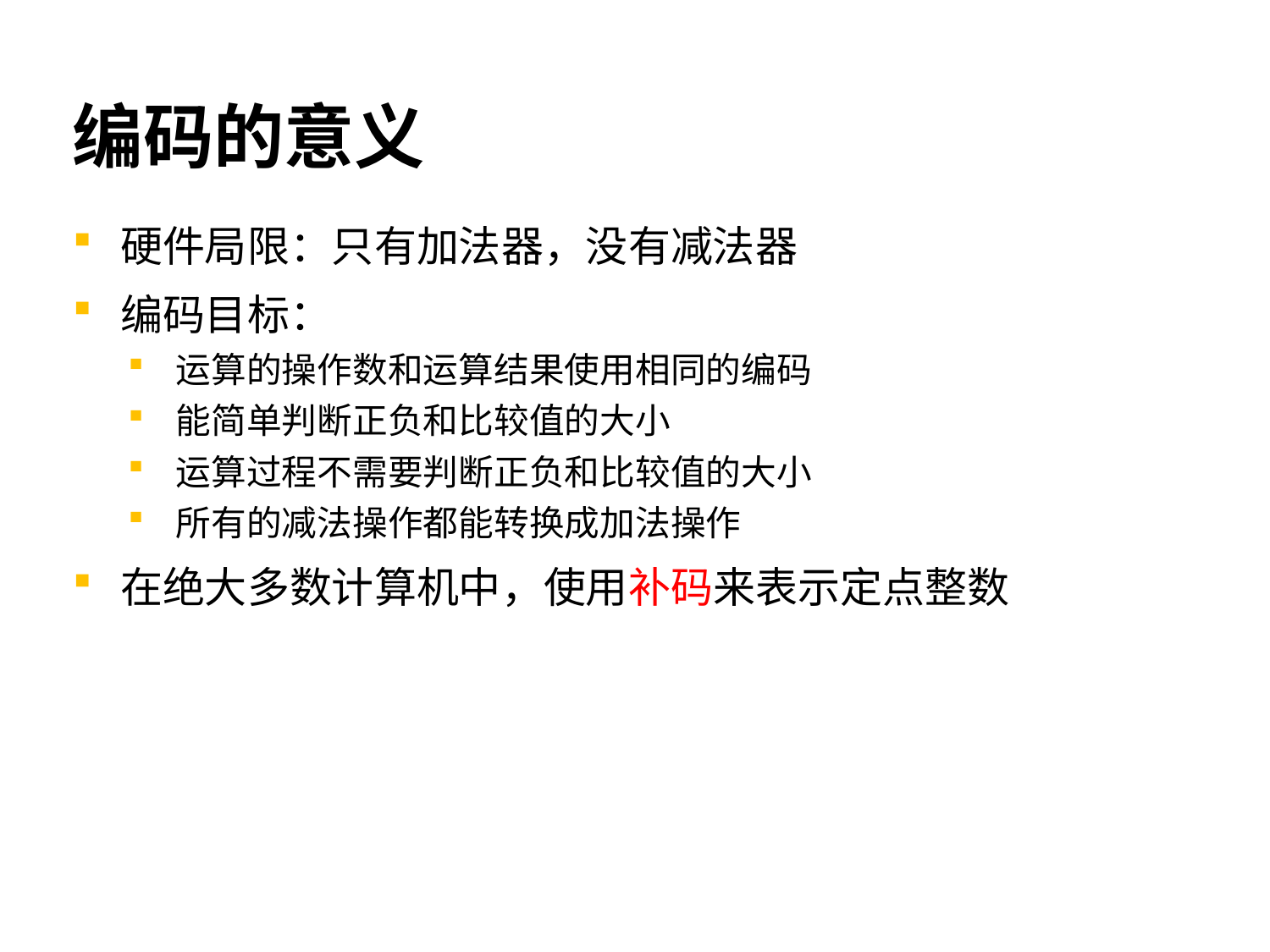

# 编码的意义
硬件局限：只有加法器，没有减法器
编码目标：
运算的操作数和运算结果使用相同的编码
能简单判断正负和比较值的大小
运算过程不需要判断正负和比较值的大小
所有的减法操作都能转换成加法操作
在绝大多数计算机中，使用补码来表示定点整数